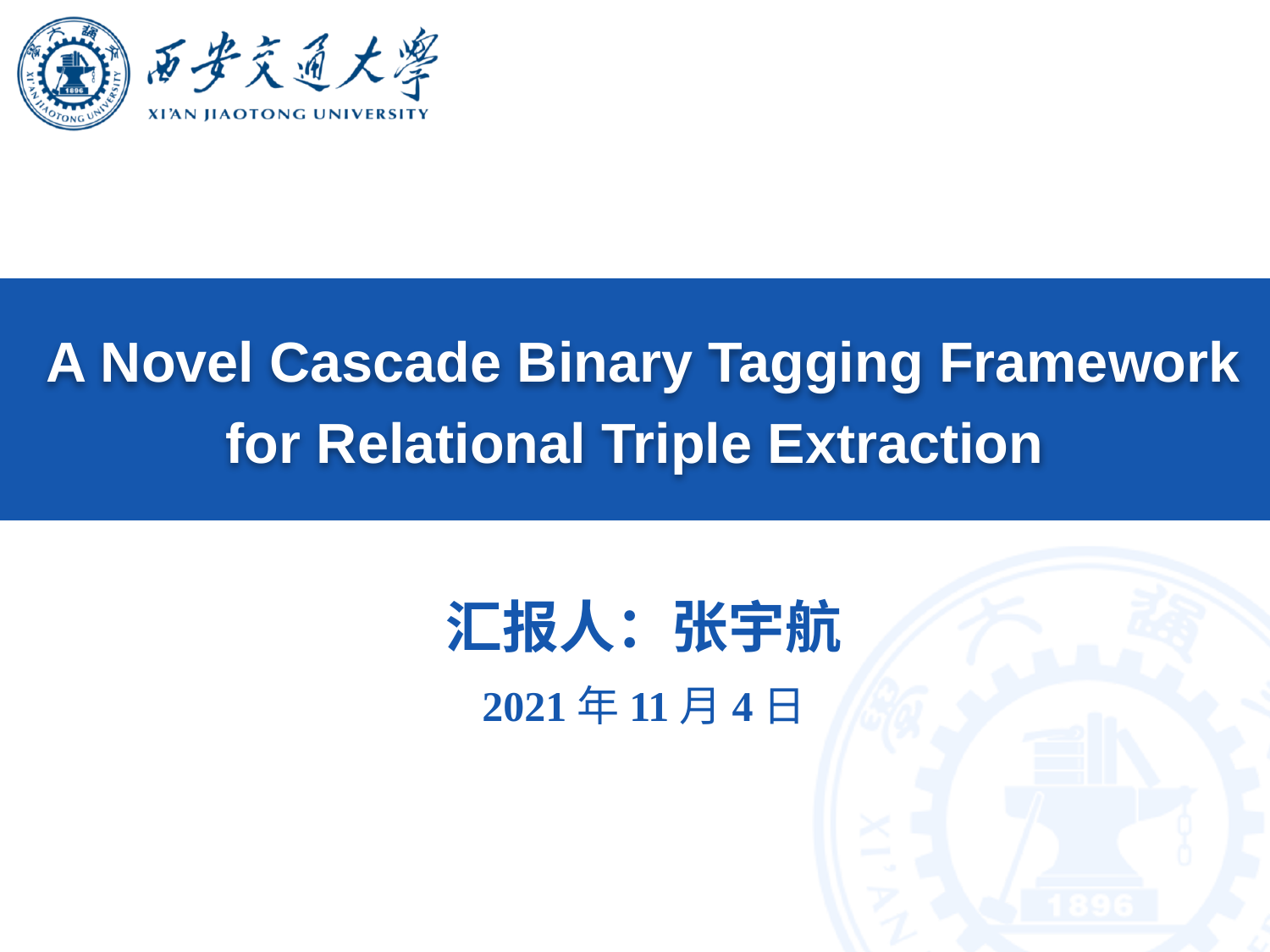

A Novel Cascade Binary Tagging Framework for Relational Triple Extraction
汇报人：张宇航
2021年11月4日